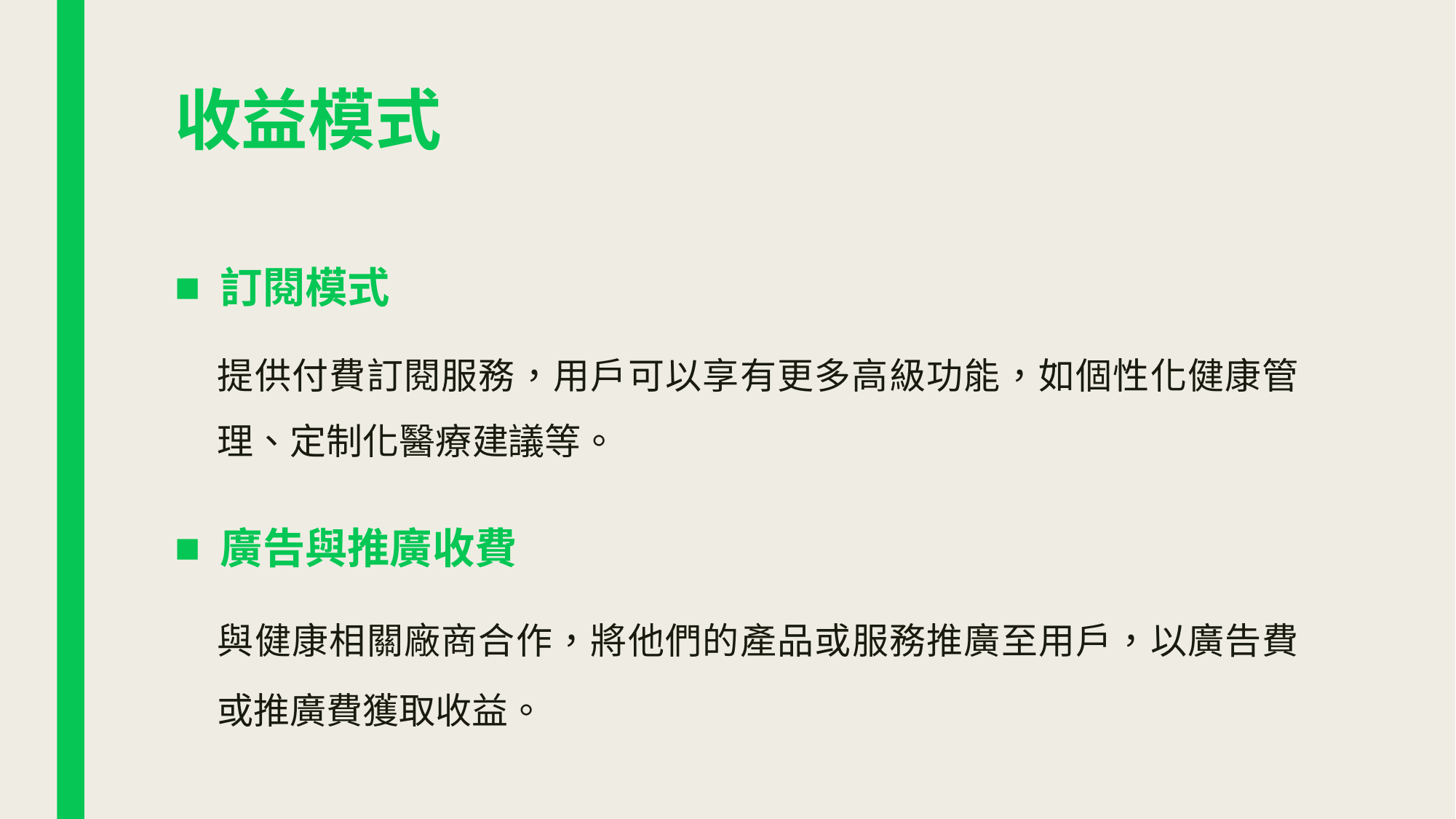

# 收益模式
訂閱模式
提供付費訂閱服務，用戶可以享有更多高級功能，如個性化健康管理、定制化醫療建議等。

廣告與推廣收費
與健康相關廠商合作，將他們的產品或服務推廣至用戶，以廣告費或推廣費獲取收益。